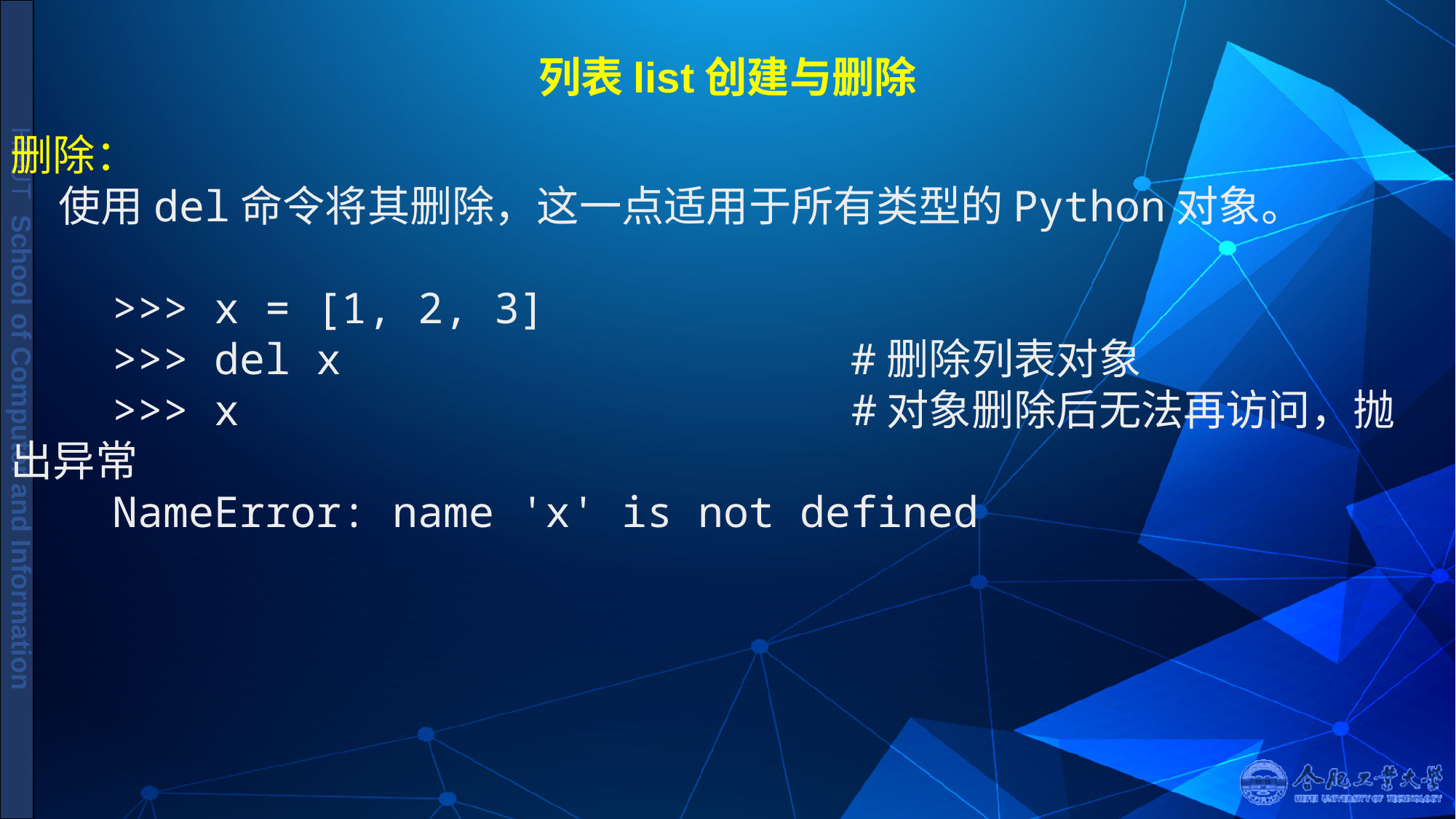

# 列表list创建与删除
删除：
    使用del命令将其删除，这一点适用于所有类型的Python对象。

    >>> x = [1, 2, 3]
    >>> del x                    #删除列表对象
    >>> x                        #对象删除后无法再访问，抛出异常
    NameError: name 'x' is not defined